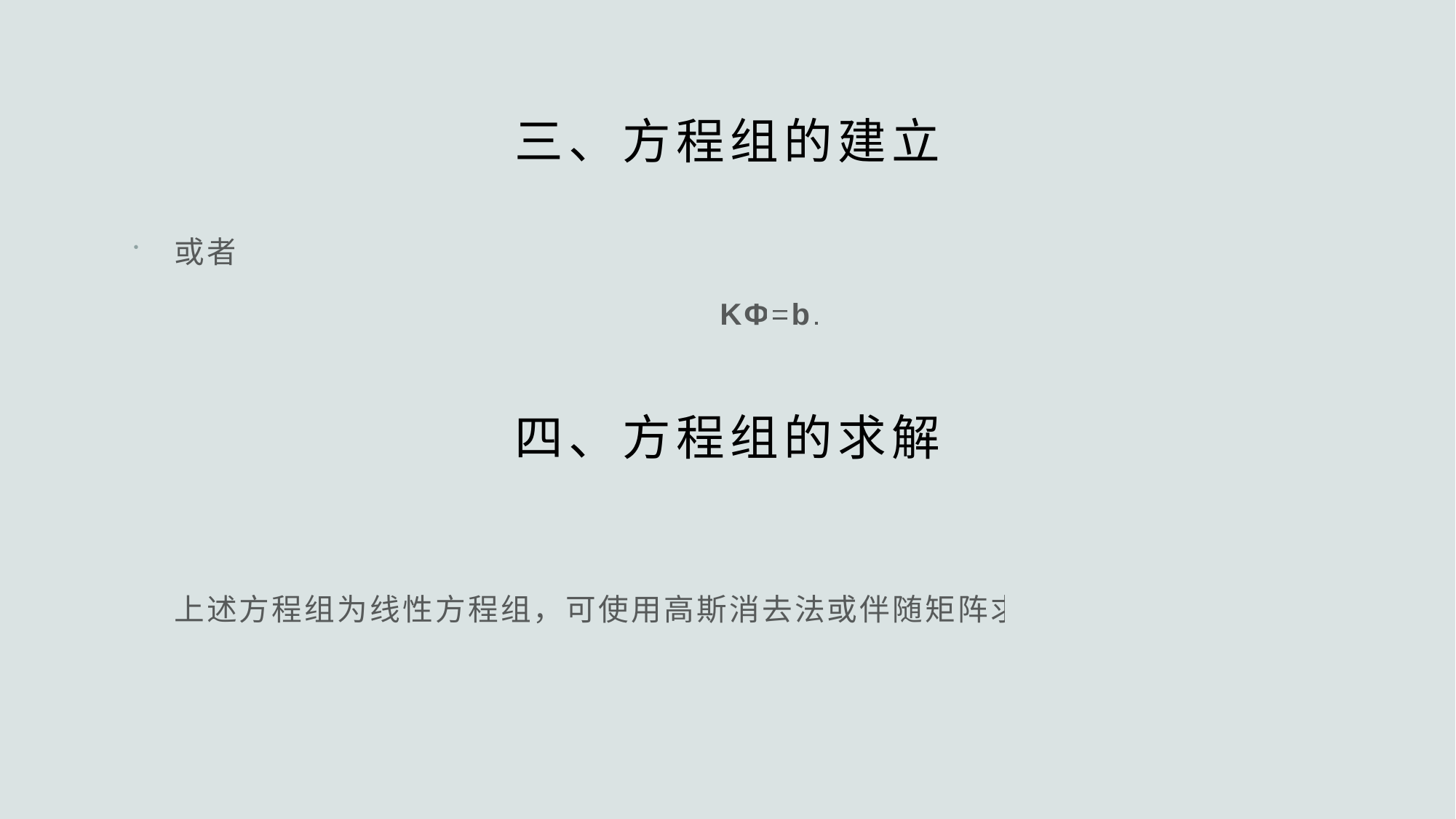

# 三、方程组的建立
或者
					KΦ=b.

上述方程组为线性方程组，可使用高斯消去法或伴随矩阵求解。

四、方程组的求解